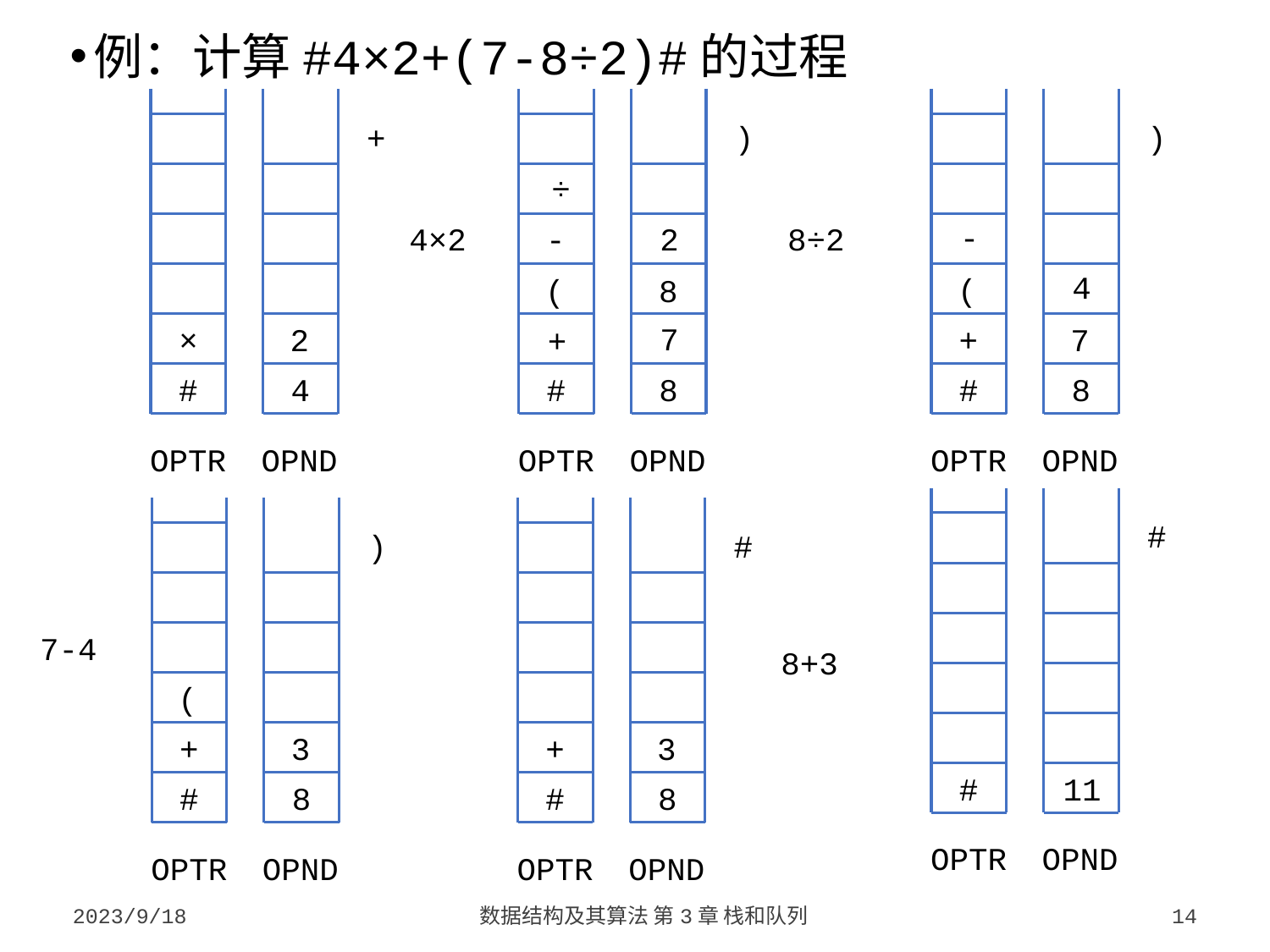

例：计算#4×2+(7-8÷2)#的过程
OPTR
OPND
OPTR
OPND
#
OPTR
OPND
)
-
(
7
+
#
8
+
)
÷
-
4×2
8÷2
2
4
(
8
7
2
×
+
#
4
8
OPTR
OPND
#
#
OPTR
OPND
)
(
+
#
8
OPTR
OPND
3
+
#
8
#
7-4
8+3
3
11
2023/9/18
数据结构及其算法 第3章 栈和队列
14